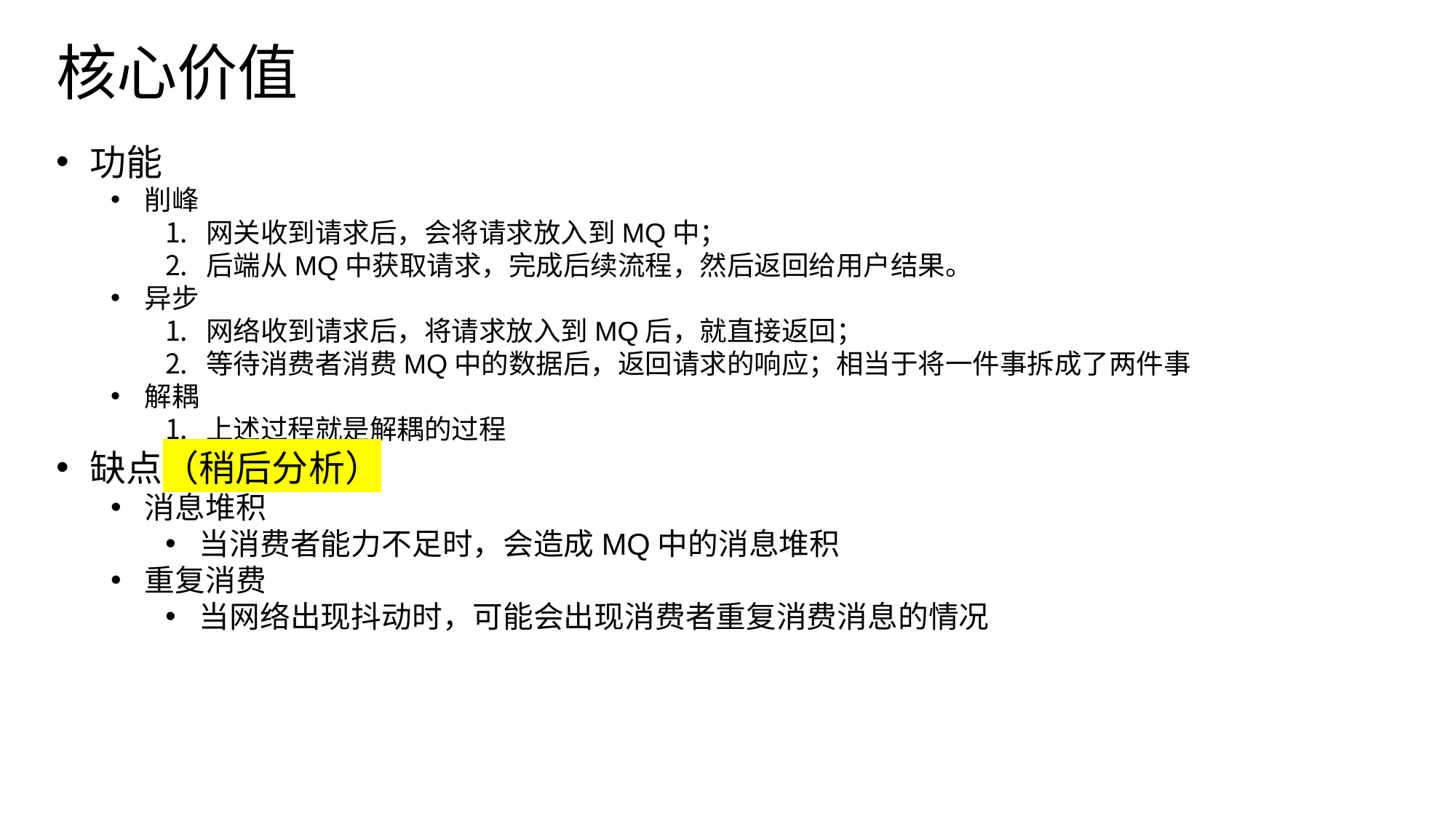

核心价值
功能
削峰
网关收到请求后，会将请求放入到MQ中；
后端从MQ中获取请求，完成后续流程，然后返回给用户结果。
异步
网络收到请求后，将请求放入到MQ后，就直接返回；
等待消费者消费MQ中的数据后，返回请求的响应；相当于将一件事拆成了两件事
解耦
上述过程就是解耦的过程
缺点（稍后分析）
消息堆积
当消费者能力不足时，会造成MQ中的消息堆积
重复消费
当网络出现抖动时，可能会出现消费者重复消费消息的情况